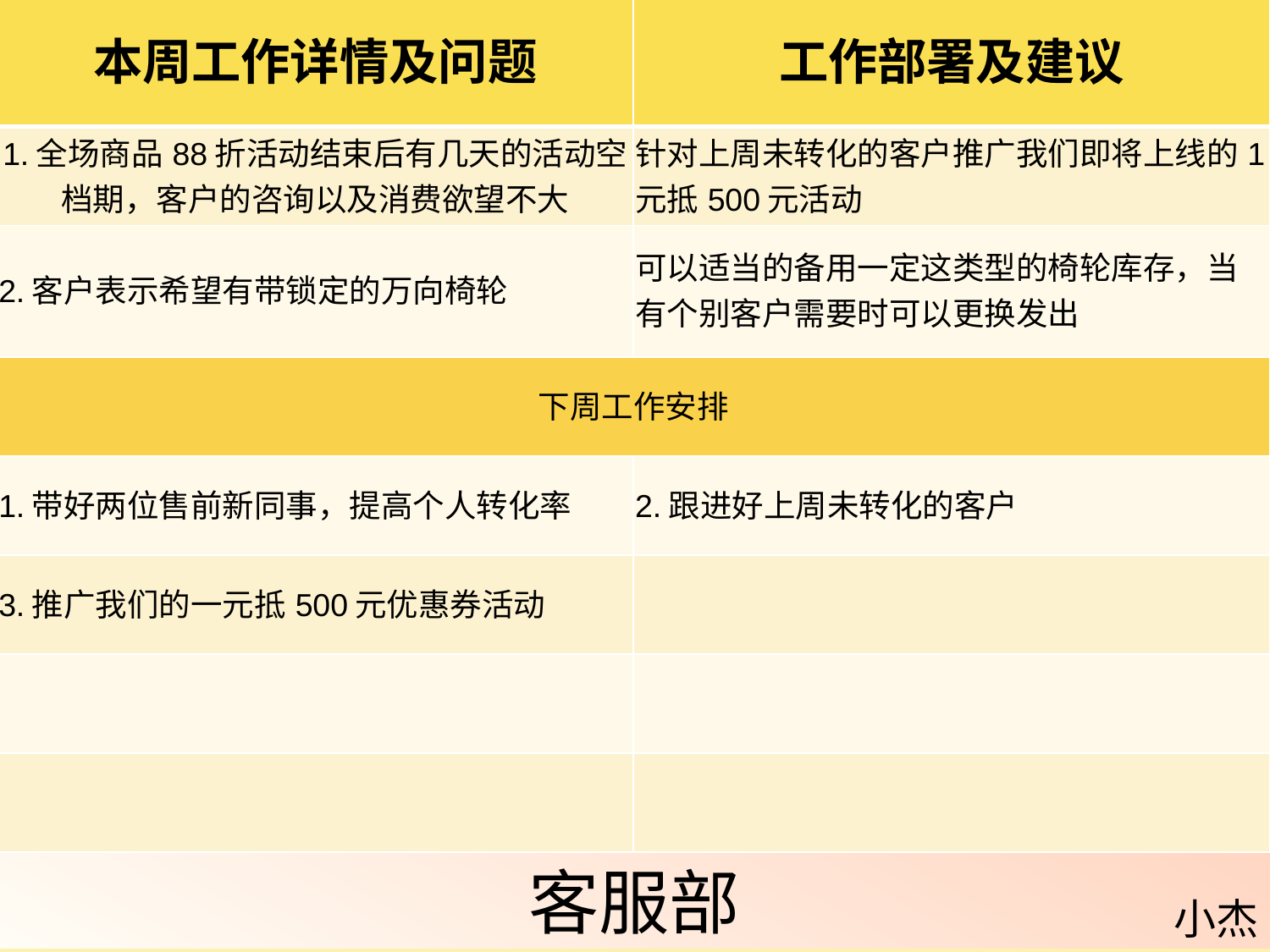

| 本周工作详情及问题 | 工作部署及建议 |
| --- | --- |
| 1.全场商品88折活动结束后有几天的活动空档期，客户的咨询以及消费欲望不大 | 针对上周未转化的客户推广我们即将上线的1元抵500元活动 |
| 2.客户表示希望有带锁定的万向椅轮 | 可以适当的备用一定这类型的椅轮库存，当有个别客户需要时可以更换发出 |
| 下周工作安排 |  |
| 1.带好两位售前新同事，提高个人转化率 | 2.跟进好上周未转化的客户 |
| 3.推广我们的一元抵500元优惠券活动 |  |
|  |  |
|  |  |
客服部
小杰